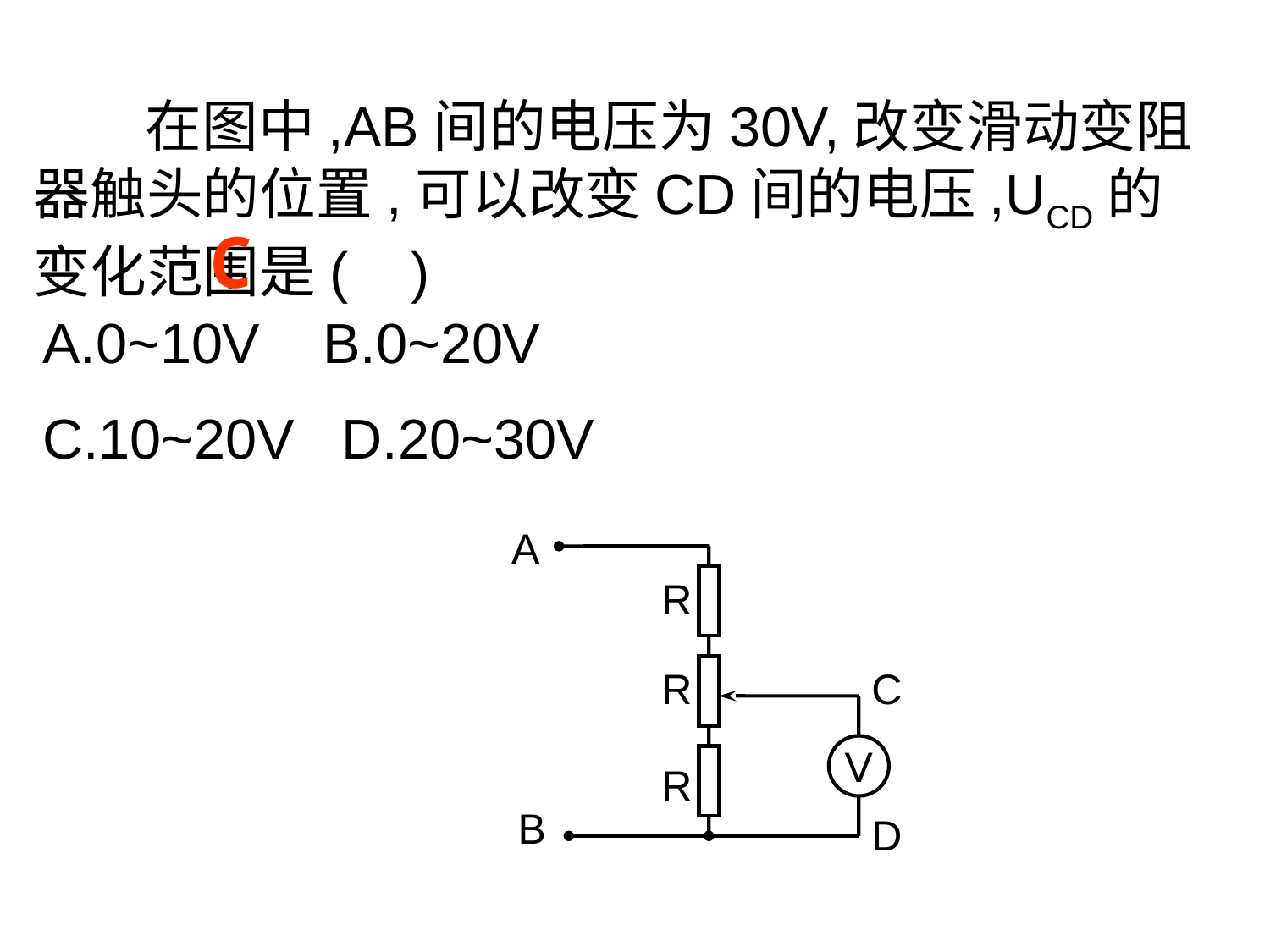

在图中,AB间的电压为30V,改变滑动变阻器触头的位置,可以改变CD间的电压,UCD的变化范围是(    )
C
A.0~10V    B.0~20V
C.10~20V   D.20~30V
A

R

R

C

V

R
B
D